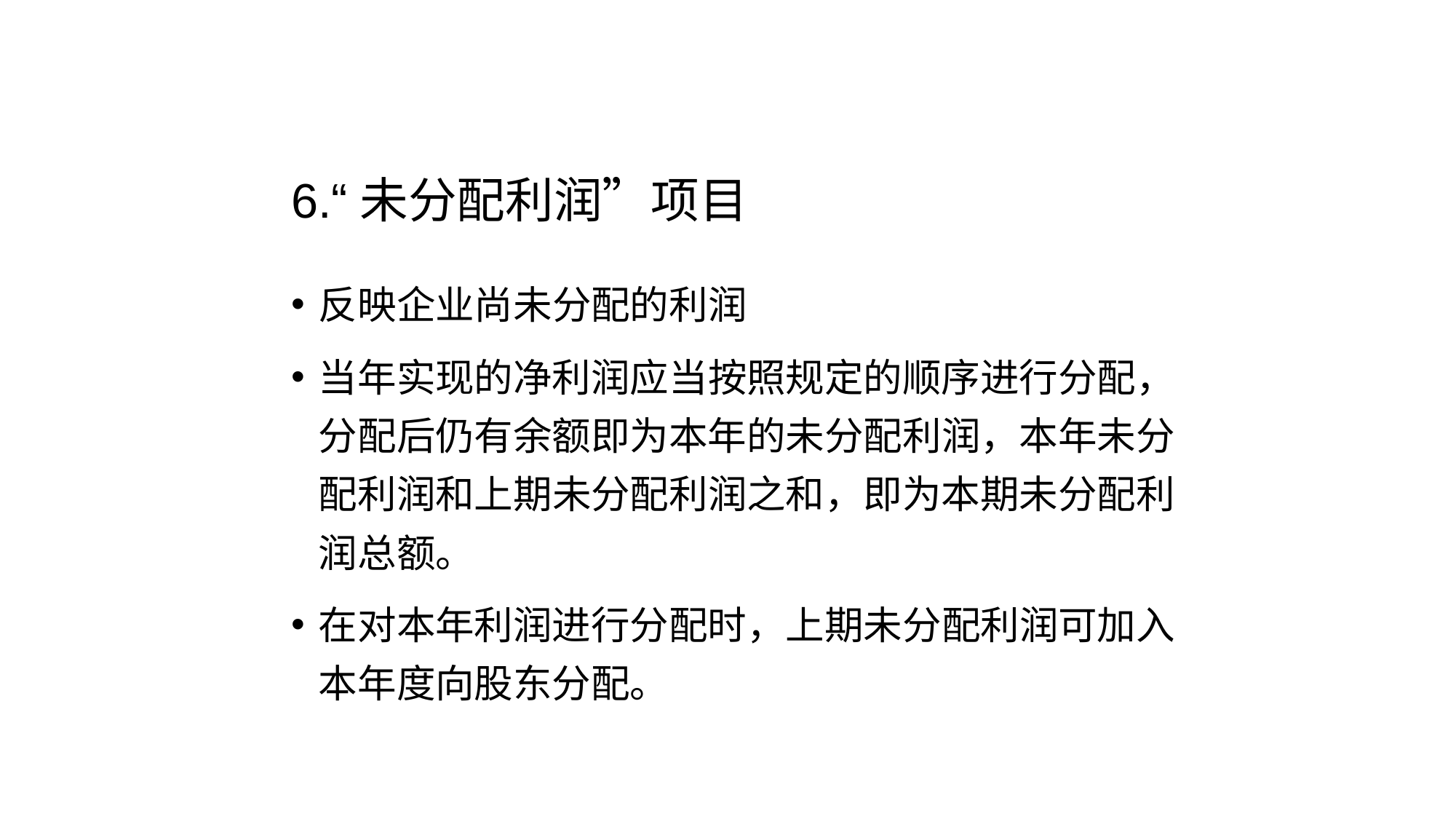

# 6.“未分配利润”项目
反映企业尚未分配的利润
当年实现的净利润应当按照规定的顺序进行分配，分配后仍有余额即为本年的未分配利润，本年未分配利润和上期未分配利润之和，即为本期未分配利润总额。
在对本年利润进行分配时，上期未分配利润可加入本年度向股东分配。